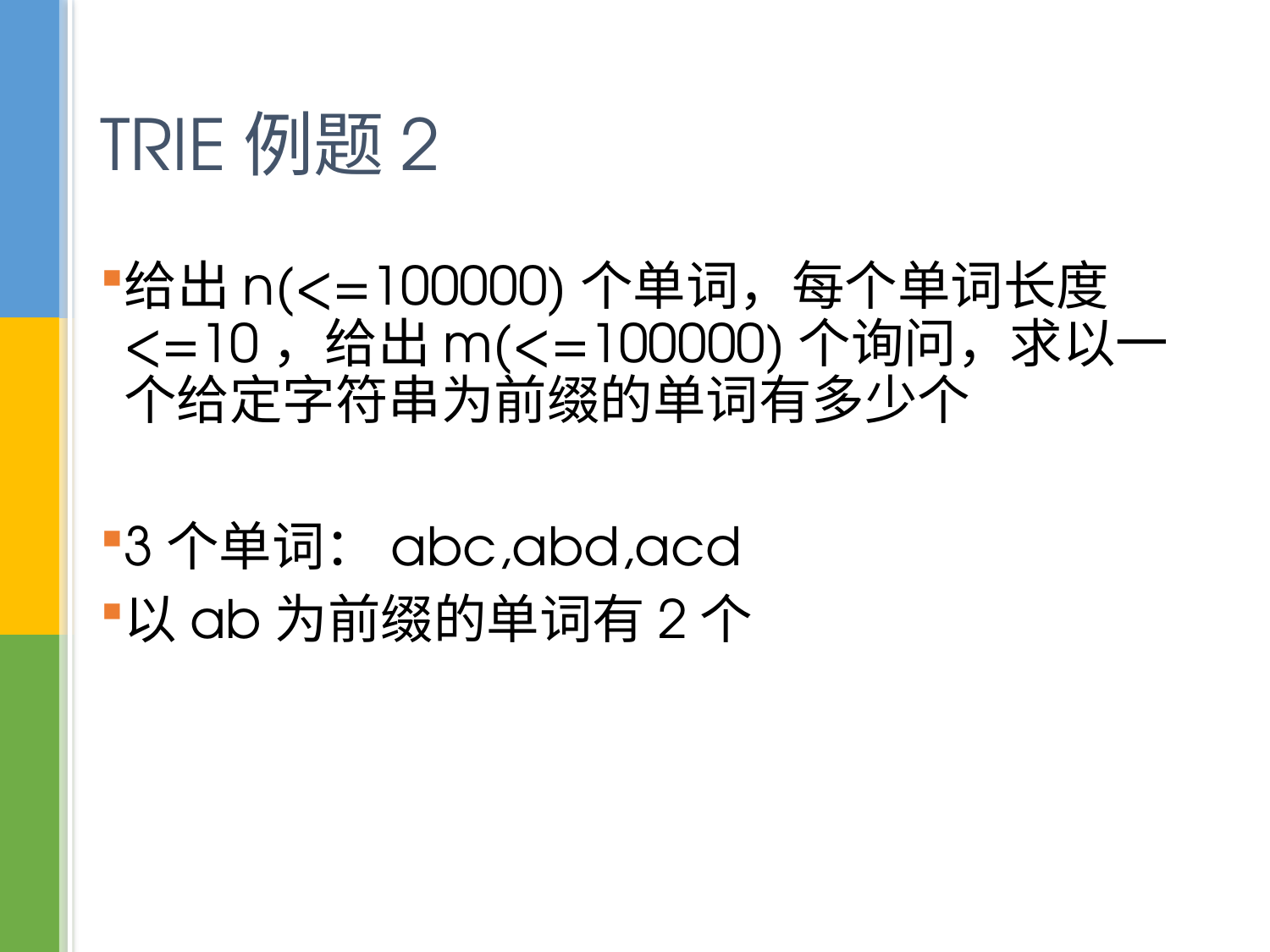

# TRIE例题2
给出n(<=100000)个单词，每个单词长度<=10，给出m(<=100000)个询问，求以一个给定字符串为前缀的单词有多少个

3个单词：abc,abd,acd
以ab为前缀的单词有2个